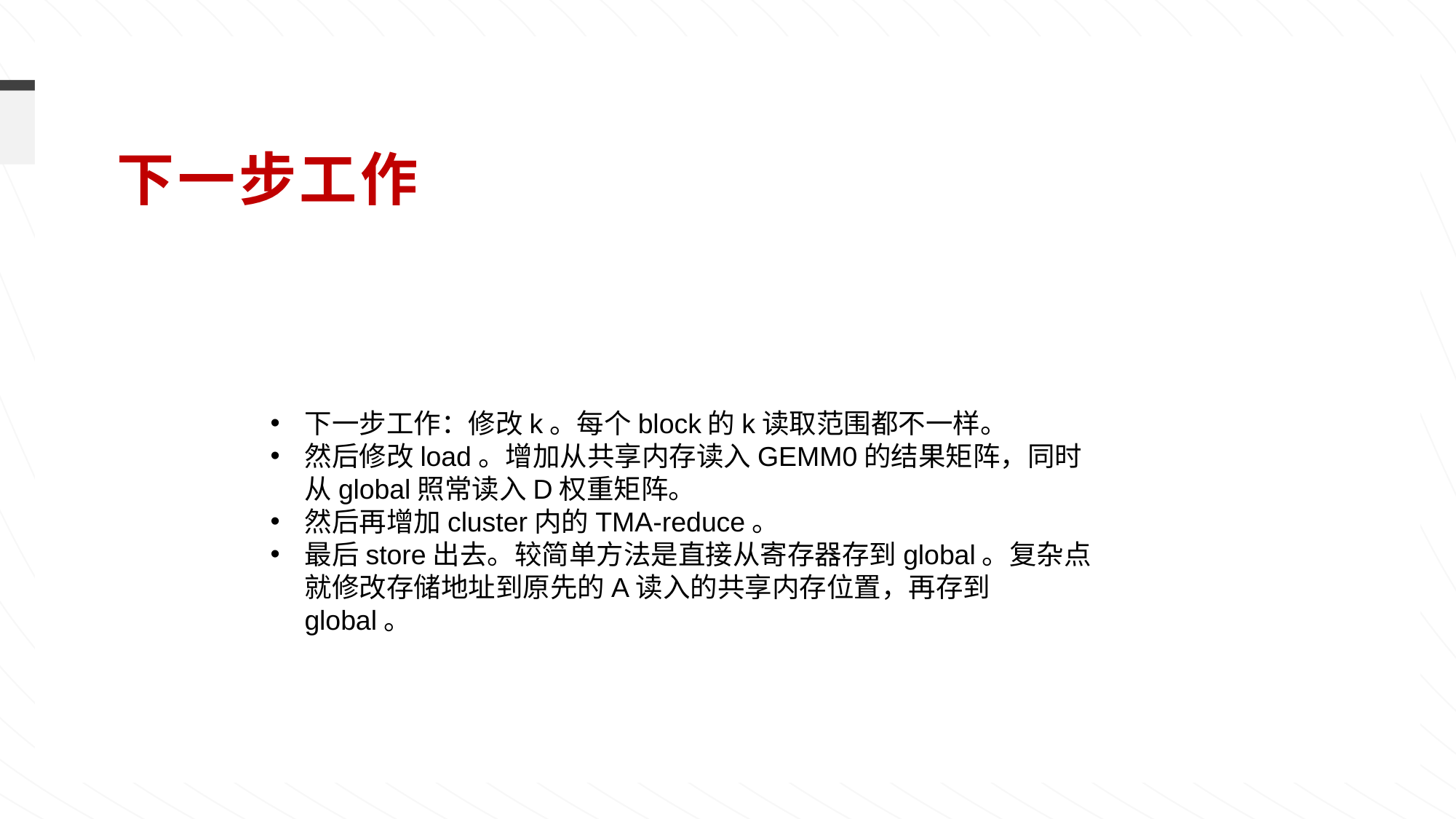

下一步工作
下一步工作：修改k。每个block的k读取范围都不一样。
然后修改load。增加从共享内存读入GEMM0的结果矩阵，同时从global照常读入D权重矩阵。
然后再增加cluster内的TMA-reduce。
最后store出去。较简单方法是直接从寄存器存到global。复杂点就修改存储地址到原先的A读入的共享内存位置，再存到global。